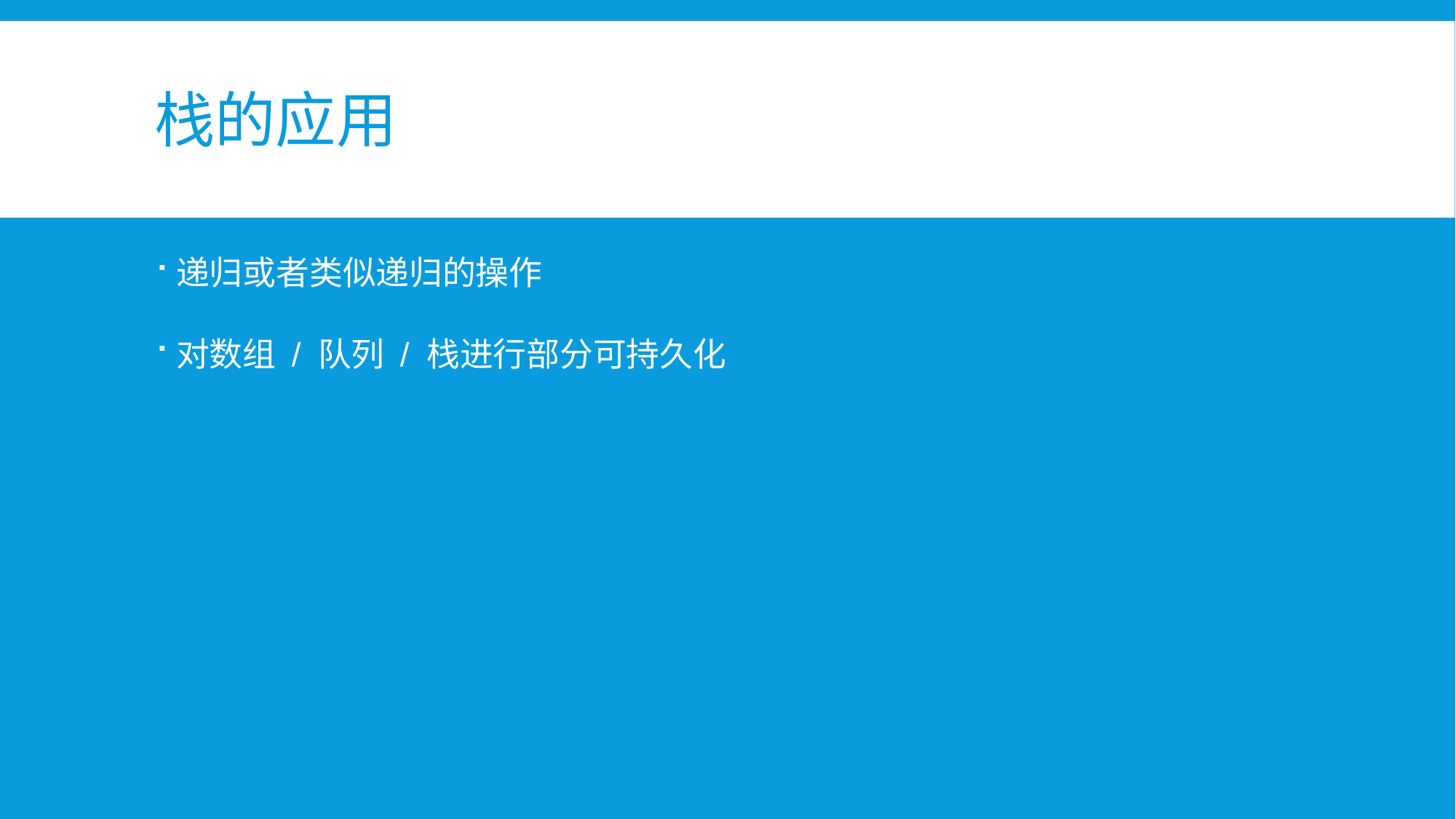

# 栈的应用
递归或者类似递归的操作
对数组 / 队列 / 栈进行部分可持久化